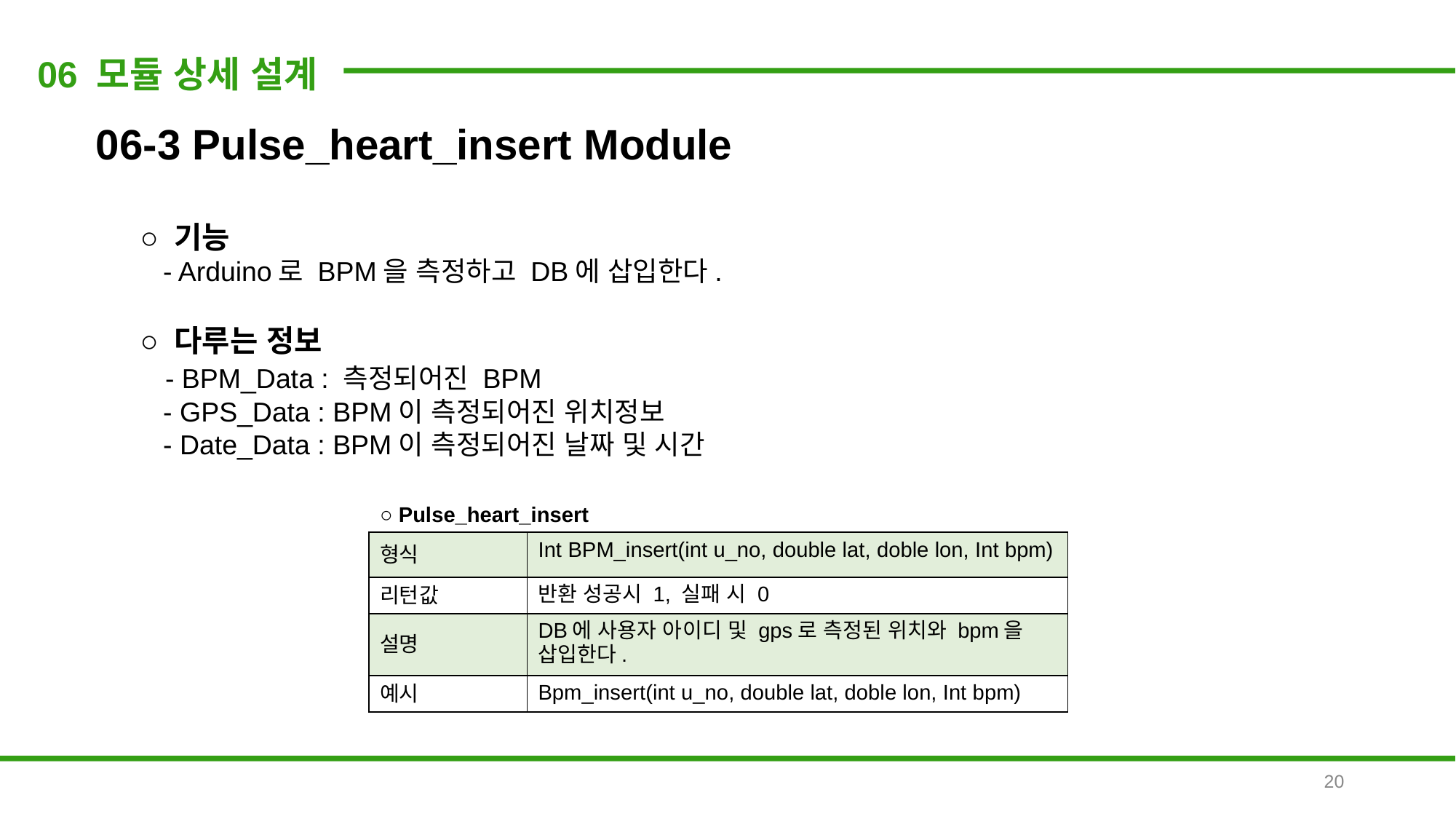

06 모듈 상세 설계

06-3 Pulse_heart_insert Module
○ 기능
   - Arduino로 BPM을 측정하고 DB에 삽입한다.
○ 다루는 정보
   - BPM_Data : 측정되어진 BPM
   - GPS_Data : BPM이 측정되어진 위치정보
   - Date_Data : BPM이 측정되어진 날짜 및 시간
| ○ Pulse\_heart\_insert |  |
| --- | --- |
| 형식 | Int BPM\_insert(int u\_no, double lat, doble lon, Int bpm) |
| 리턴값 | 반환 성공시 1, 실패 시 0 |
| 설명 | DB에 사용자 아이디 및 gps로 측정된 위치와 bpm을 삽입한다. |
| 예시 | Bpm\_insert(int u\_no, double lat, doble lon, Int bpm) |

20